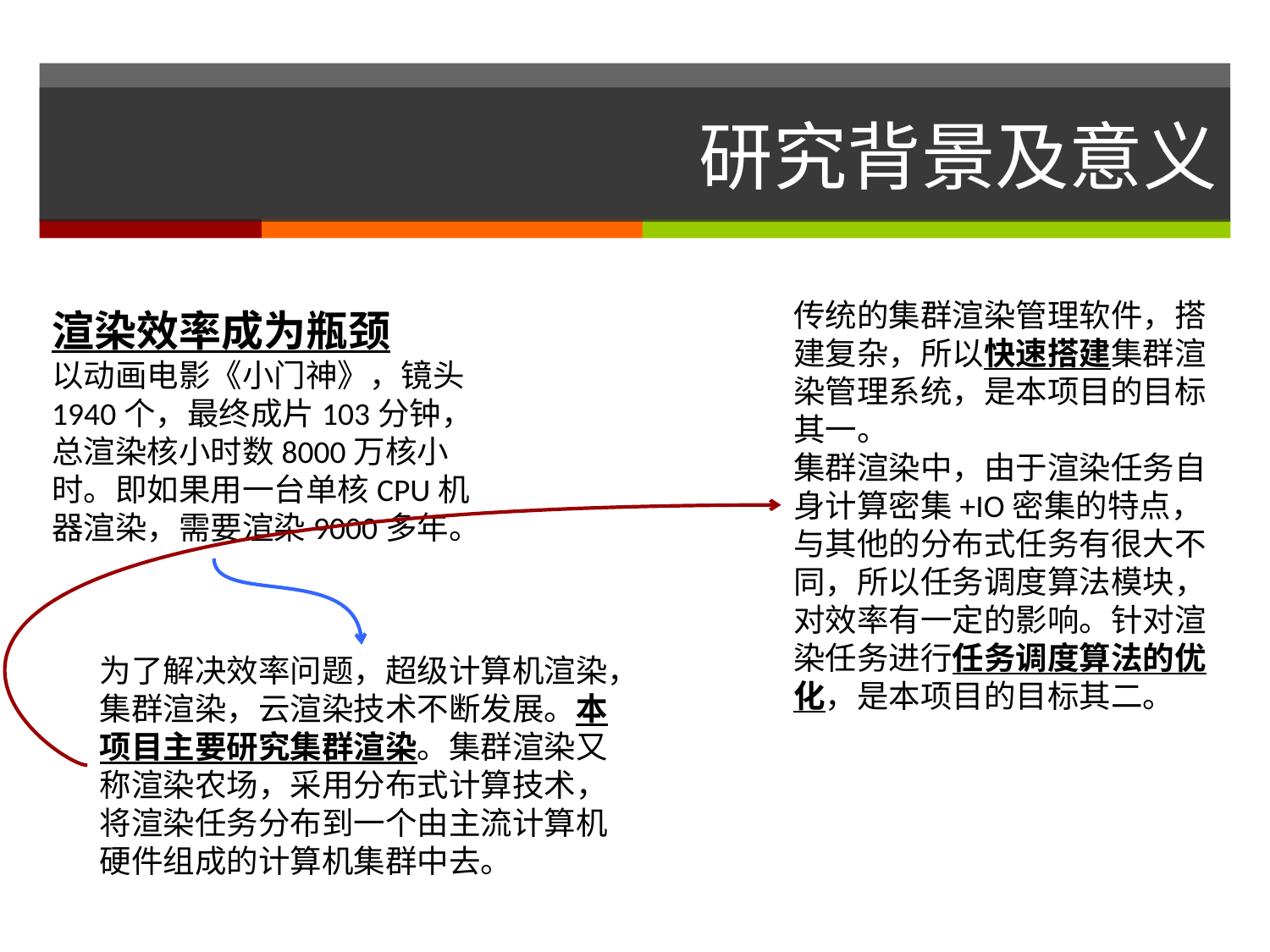

# 研究背景及意义
传统的集群渲染管理软件，搭建复杂，所以快速搭建集群渲染管理系统，是本项目的目标其一。
集群渲染中，由于渲染任务自身计算密集+IO密集的特点，与其他的分布式任务有很大不同，所以任务调度算法模块，对效率有一定的影响。针对渲染任务进行任务调度算法的优化，是本项目的目标其二。
渲染效率成为瓶颈
以动画电影《小门神》，镜头1940个，最终成片103分钟，总渲染核小时数8000万核小时。即如果用一台单核CPU机器渲染，需要渲染9000多年。
为了解决效率问题，超级计算机渲染，集群渲染，云渲染技术不断发展。本项目主要研究集群渲染。集群渲染又称渲染农场，采用分布式计算技术，将渲染任务分布到一个由主流计算机硬件组成的计算机集群中去。